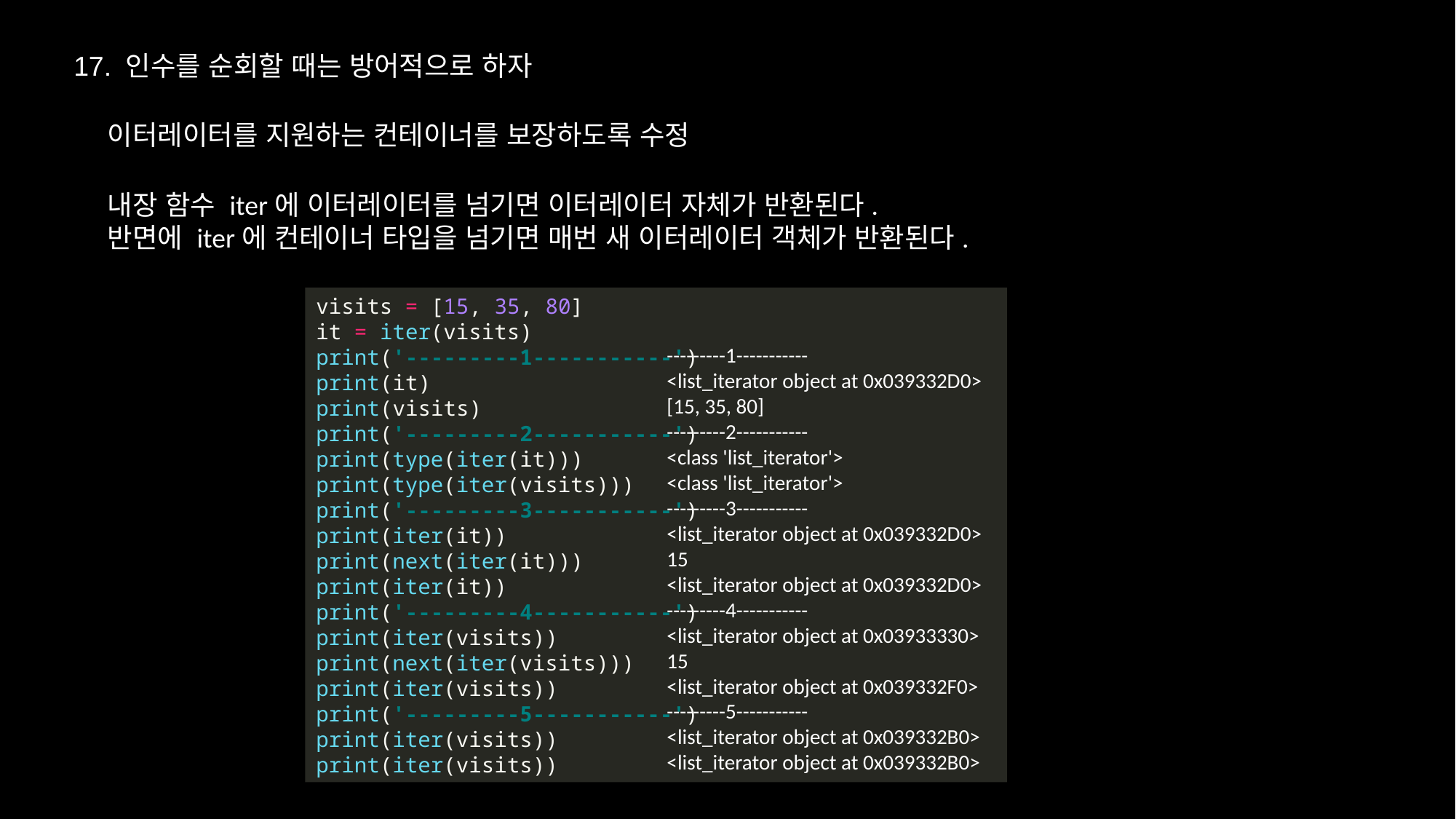

17. 인수를 순회할 때는 방어적으로 하자
이터레이터를 지원하는 컨테이너를 보장하도록 수정
내장 함수 iter에 이터레이터를 넘기면 이터레이터 자체가 반환된다.
반면에 iter에 컨테이너 타입을 넘기면 매번 새 이터레이터 객체가 반환된다.
visits = [15, 35, 80]
it = iter(visits)
print('---------1-----------')
print(it)
print(visits)
print('---------2-----------')
print(type(iter(it)))
print(type(iter(visits)))
print('---------3-----------')
print(iter(it))
print(next(iter(it)))
print(iter(it))
print('---------4-----------')
print(iter(visits))
print(next(iter(visits)))
print(iter(visits))
print('---------5-----------')
print(iter(visits))
print(iter(visits))
---------1-----------
<list_iterator object at 0x039332D0>
[15, 35, 80]
---------2-----------
<class 'list_iterator'>
<class 'list_iterator'>
---------3-----------
<list_iterator object at 0x039332D0>
15
<list_iterator object at 0x039332D0>
---------4-----------
<list_iterator object at 0x03933330>
15
<list_iterator object at 0x039332F0>
---------5-----------
<list_iterator object at 0x039332B0>
<list_iterator object at 0x039332B0>